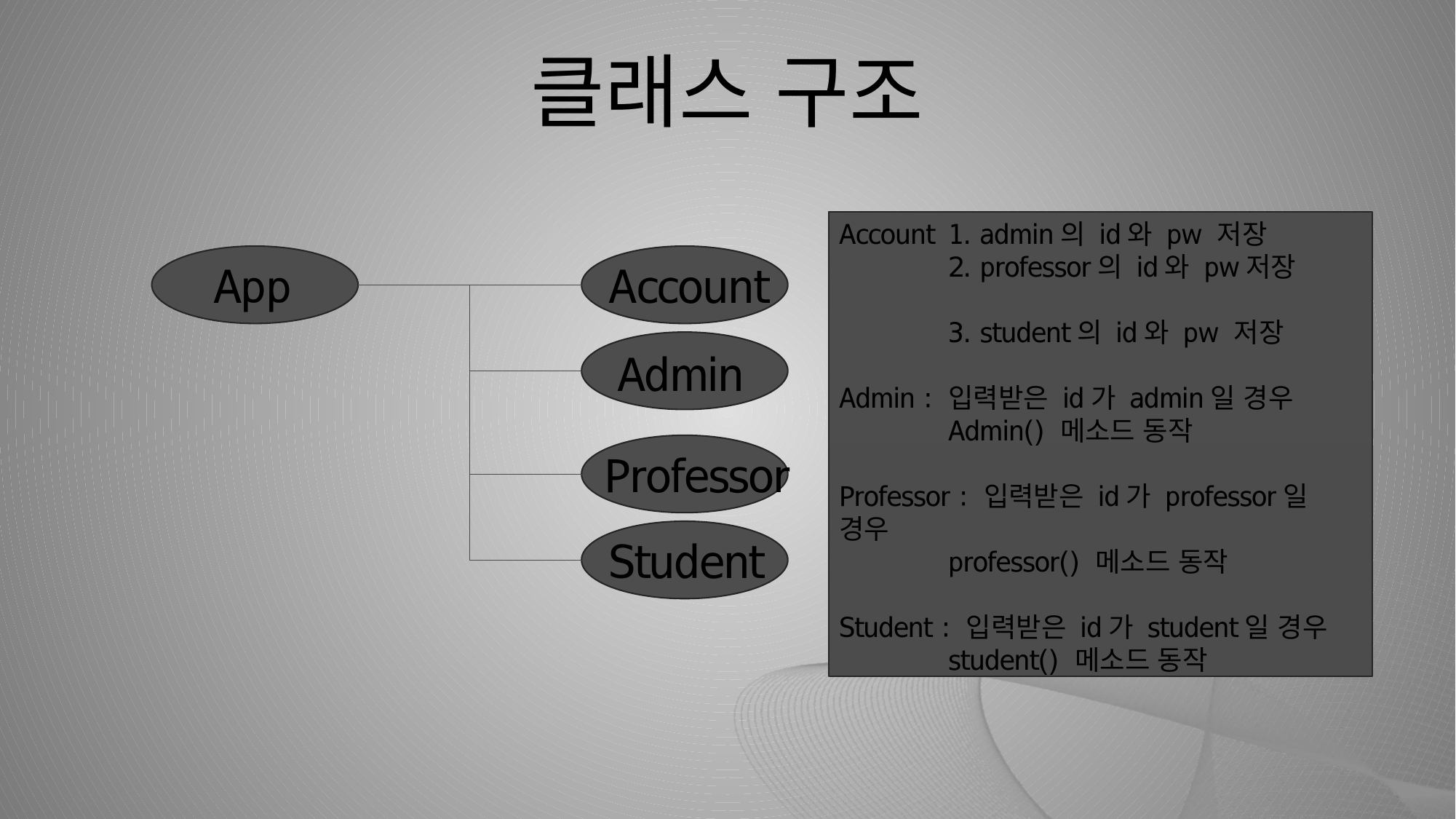

클래스 구조
Account	1. admin의 id와 pw 저장
	2. professor의 id와 pw저장
	3. student의 id와 pw 저장

Admin : 입력받은 id가 admin일 경우
	Admin() 메소드 동작

Professor : 입력받은 id가 professor일 경우
	professor() 메소드 동작

Student : 입력받은 id가 student일 경우
	student() 메소드 동작

App
Account

Admin

Professor

Student